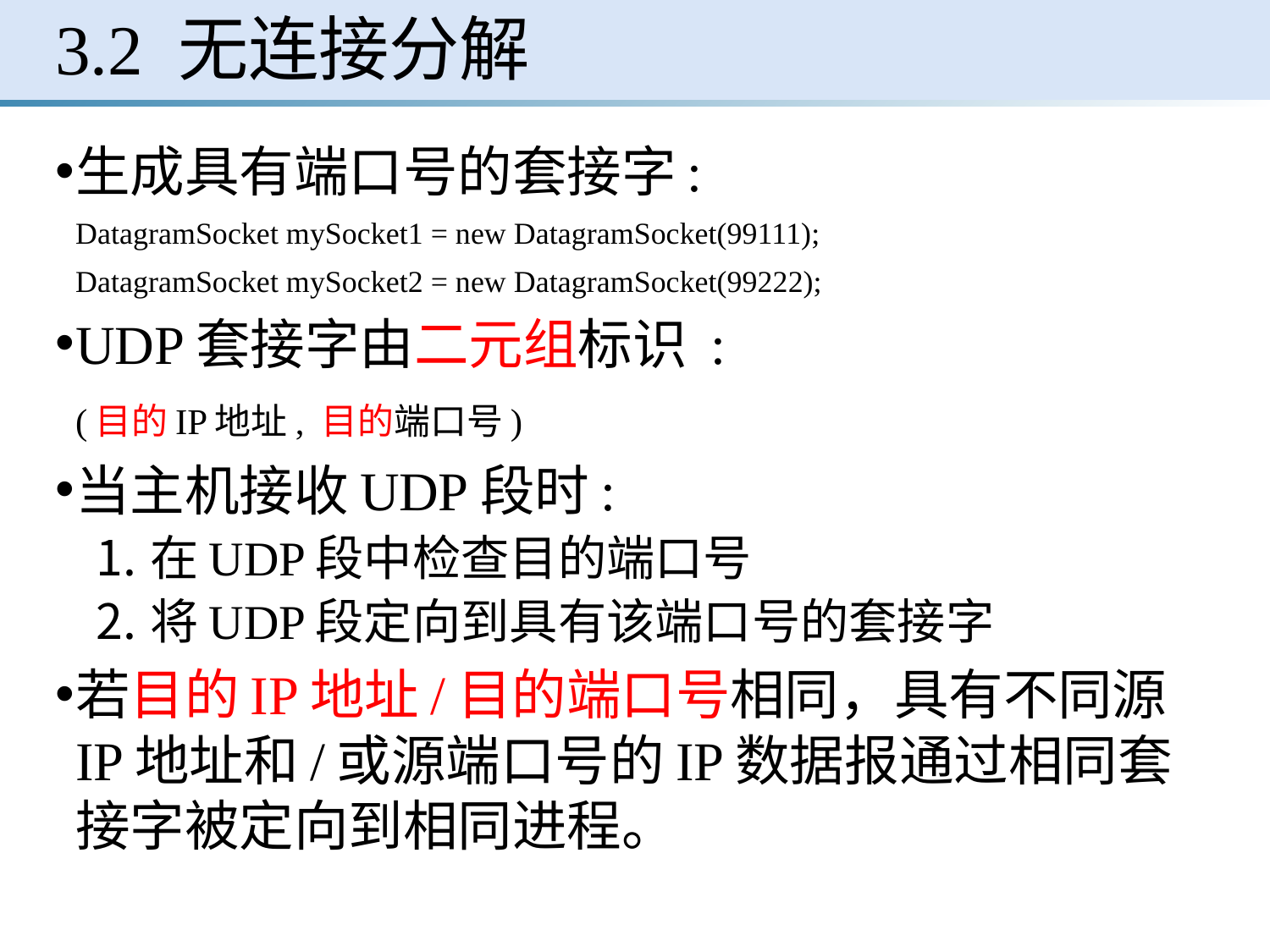

# 3.2 无连接分解
生成具有端口号的套接字:
	DatagramSocket mySocket1 = new DatagramSocket(99111);
	DatagramSocket mySocket2 = new DatagramSocket(99222);
UDP套接字由二元组标识 :
		(目的IP地址, 目的端口号)
当主机接收UDP段时:
在UDP段中检查目的端口号
将UDP段定向到具有该端口号的套接字
若目的IP地址/目的端口号相同，具有不同源IP地址和/或源端口号的IP数据报通过相同套接字被定向到相同进程。